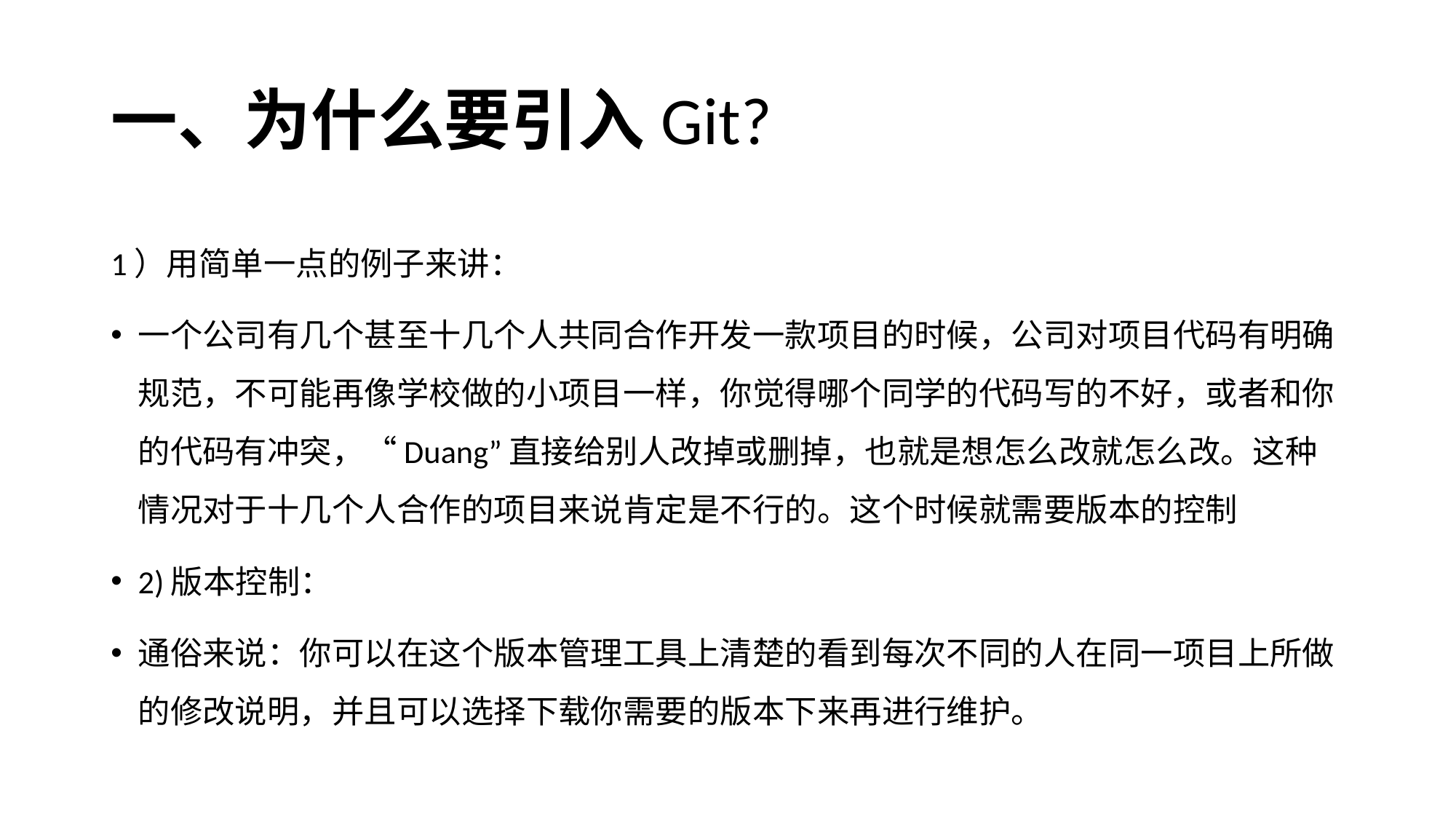

# 一、为什么要引入Git?
1）用简单一点的例子来讲：
一个公司有几个甚至十几个人共同合作开发一款项目的时候，公司对项目代码有明确规范，不可能再像学校做的小项目一样，你觉得哪个同学的代码写的不好，或者和你的代码有冲突，“Duang”直接给别人改掉或删掉，也就是想怎么改就怎么改。这种情况对于十几个人合作的项目来说肯定是不行的。这个时候就需要版本的控制
2)版本控制：
通俗来说：你可以在这个版本管理工具上清楚的看到每次不同的人在同一项目上所做的修改说明，并且可以选择下载你需要的版本下来再进行维护。